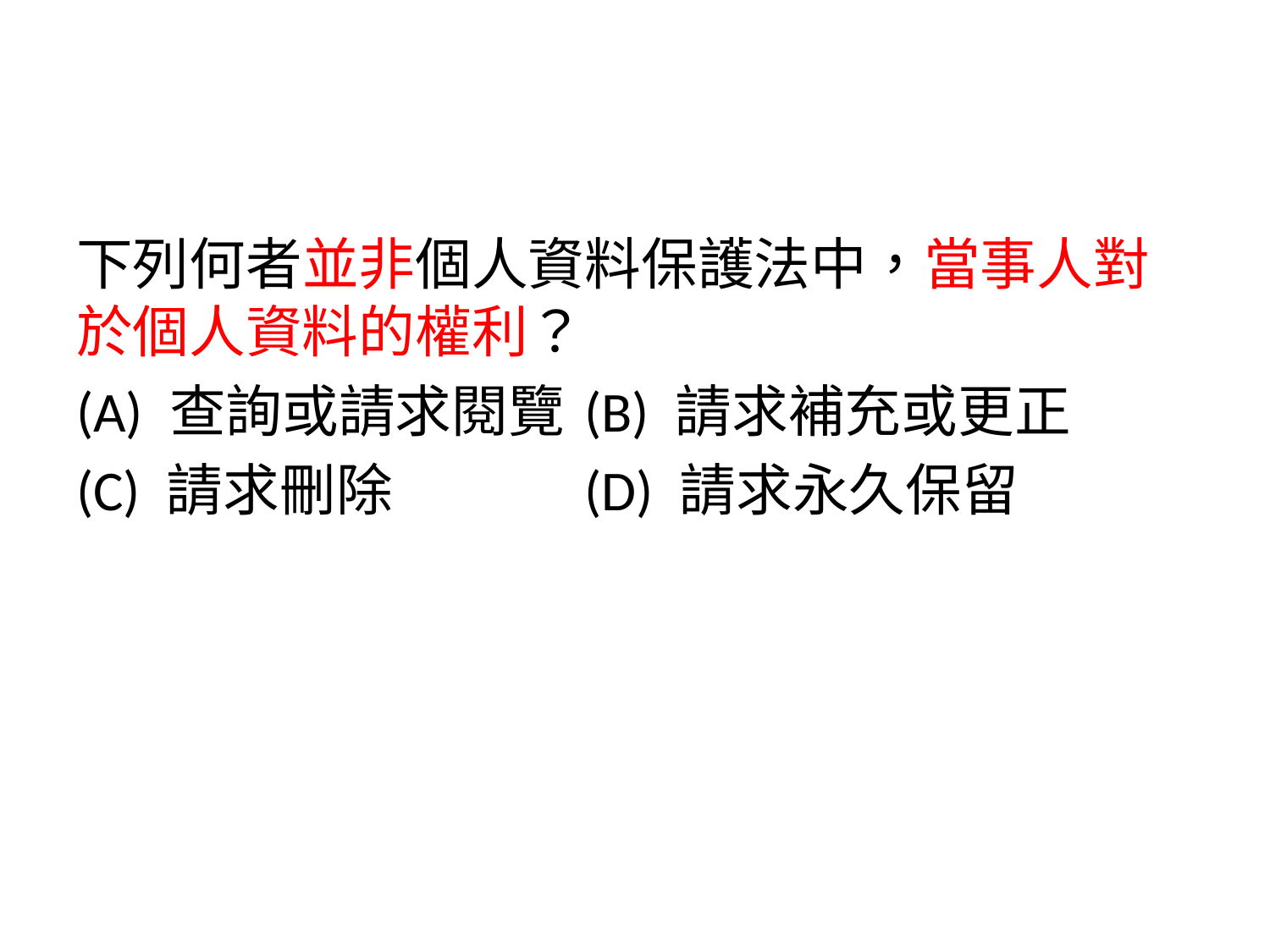

下列何者並非個人資料保護法中，當事人對於個人資料的權利？
(A) 查詢或請求閱覽	(B) 請求補充或更正
(C) 請求刪除		(D) 請求永久保留